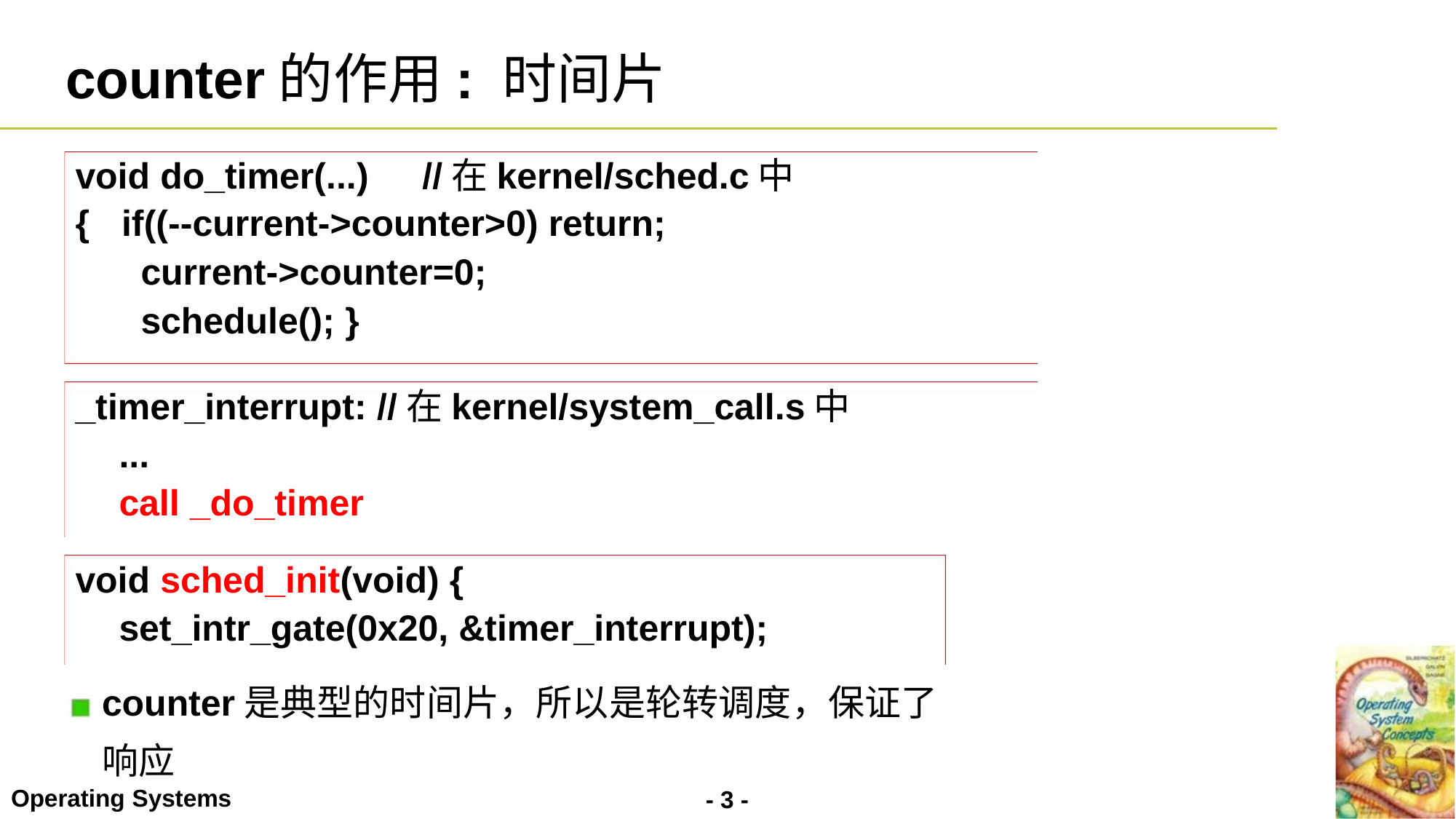

counter的作用: 时间片

void do_timer(...) //在kernel/sched.c中
{ if((--current->counter>0) return;
current->counter=0;
schedule(); }

_timer_interrupt: //在kernel/system_call.s中
...
call _do_timer

void sched_init(void) {
set_intr_gate(0x20, &timer_interrupt);

counter是典型的时间片，所以是轮转调度，保证了

响应
Operating Systems
- 3 -